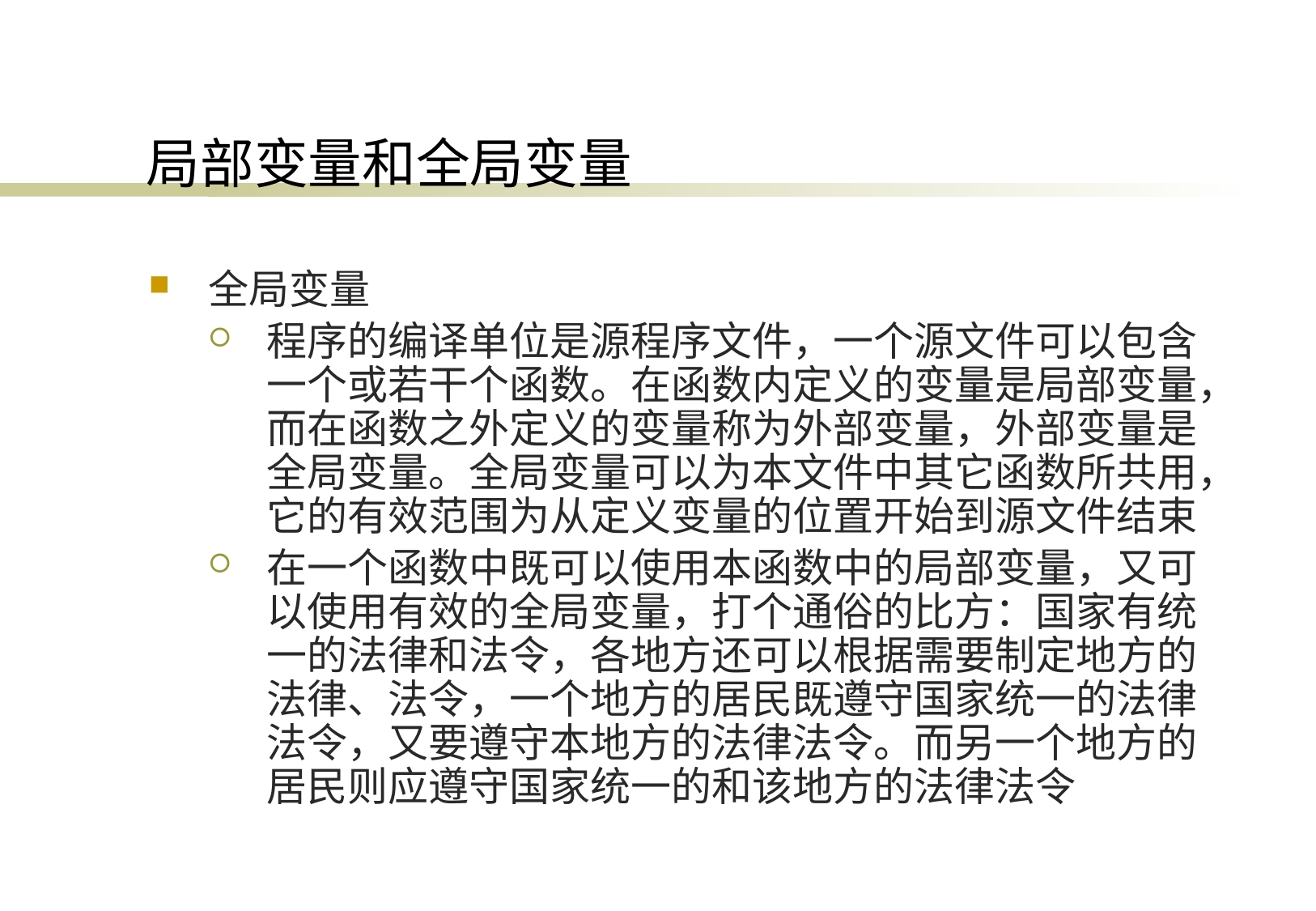

# 局部变量和全局变量
全局变量
程序的编译单位是源程序文件，一个源文件可以包含一个或若干个函数。在函数内定义的变量是局部变量，而在函数之外定义的变量称为外部变量，外部变量是全局变量。全局变量可以为本文件中其它函数所共用，它的有效范围为从定义变量的位置开始到源文件结束
在一个函数中既可以使用本函数中的局部变量，又可以使用有效的全局变量，打个通俗的比方：国家有统一的法律和法令，各地方还可以根据需要制定地方的法律、法令，一个地方的居民既遵守国家统一的法律法令，又要遵守本地方的法律法令。而另一个地方的居民则应遵守国家统一的和该地方的法律法令